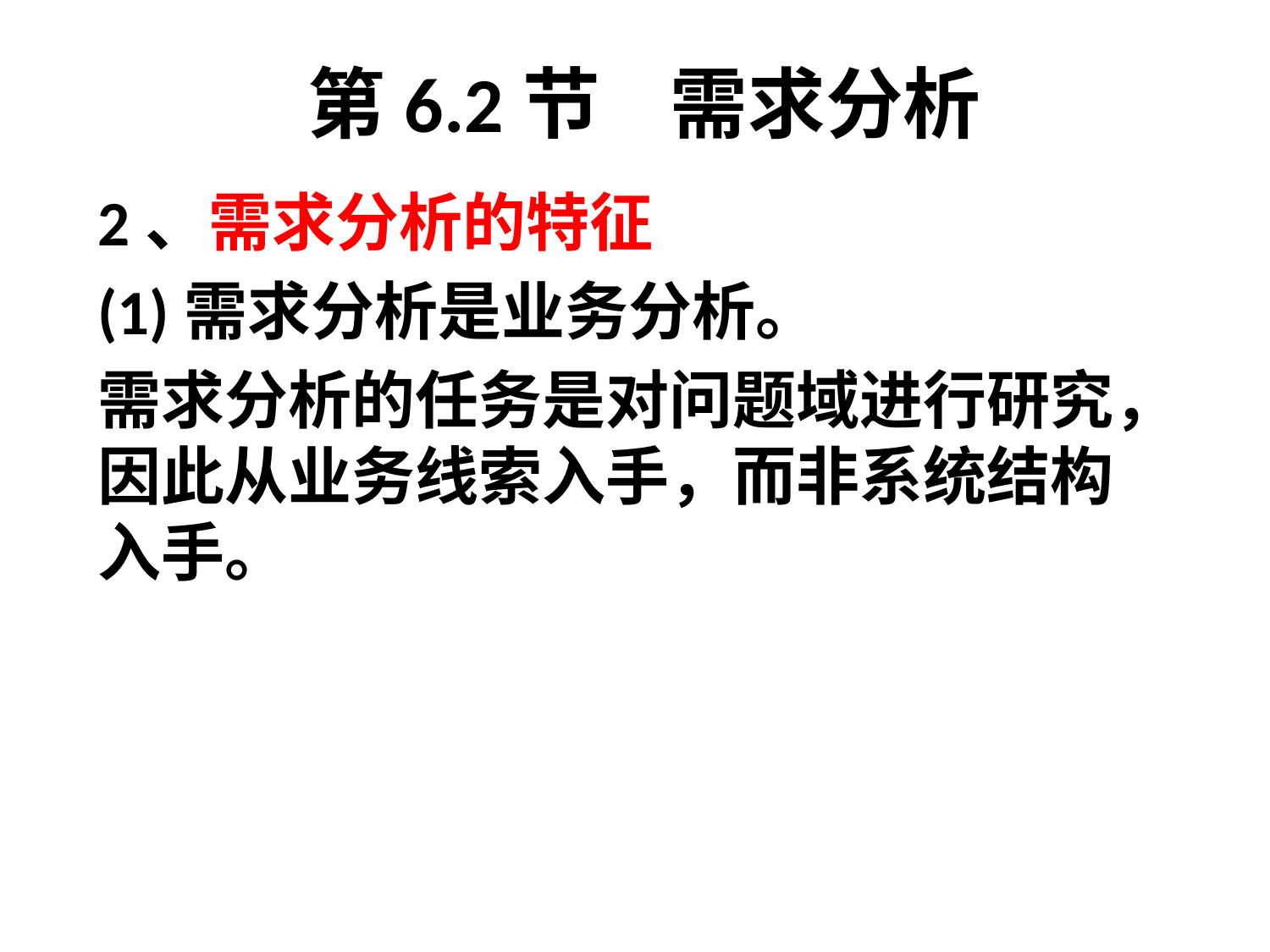

# 第6.2节    需求分析
2、需求分析的特征
(1)需求分析是业务分析。
需求分析的任务是对问题域进行研究，因此从业务线索入手，而非系统结构入手。